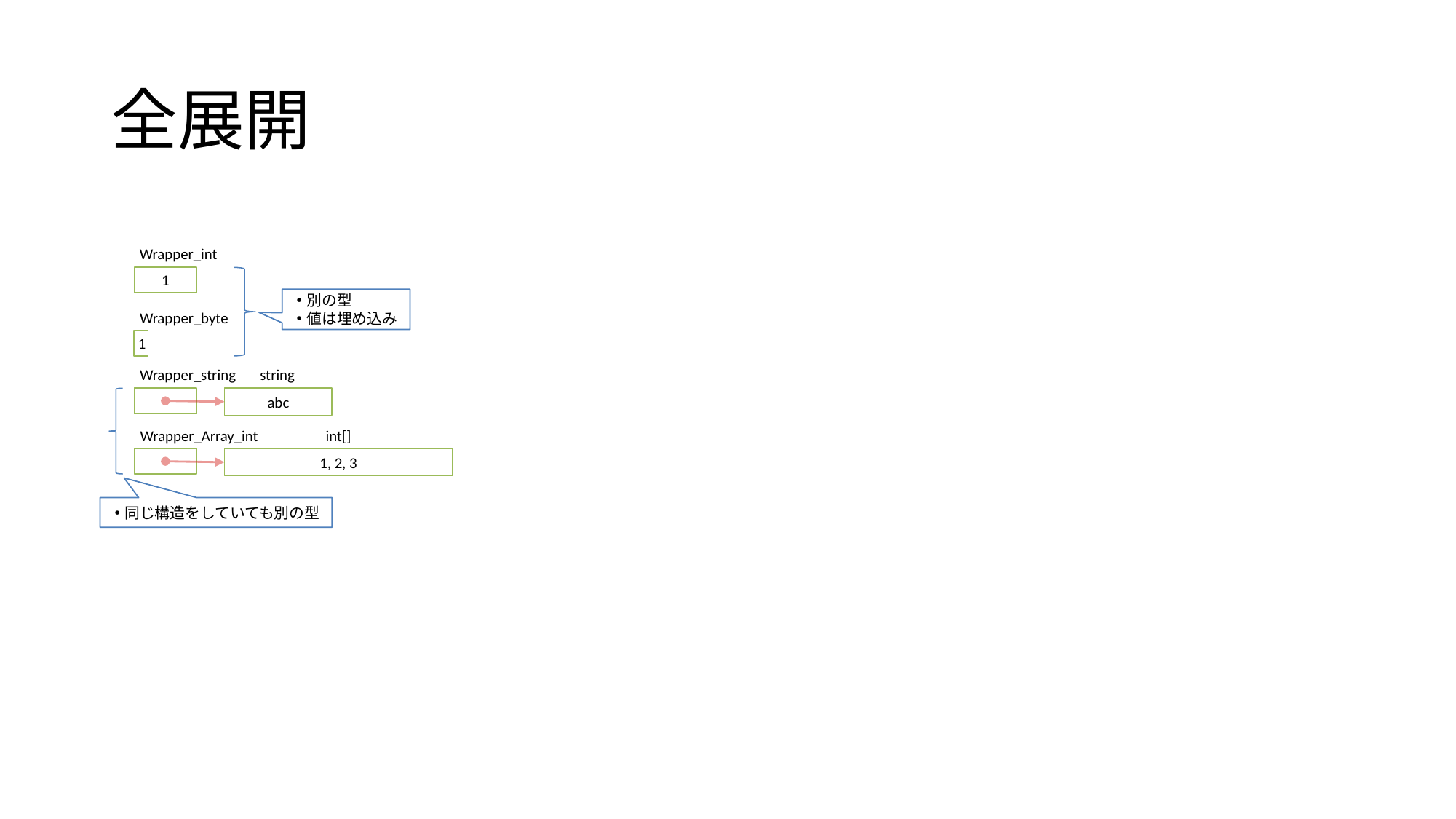

# 全展開
Wrapper_int
1

別の型
値は埋め込み
Wrapper_byte
1
Wrapper_string
string

abc

Wrapper_Array_int
int[]
1, 2, 3

同じ構造をしていても別の型